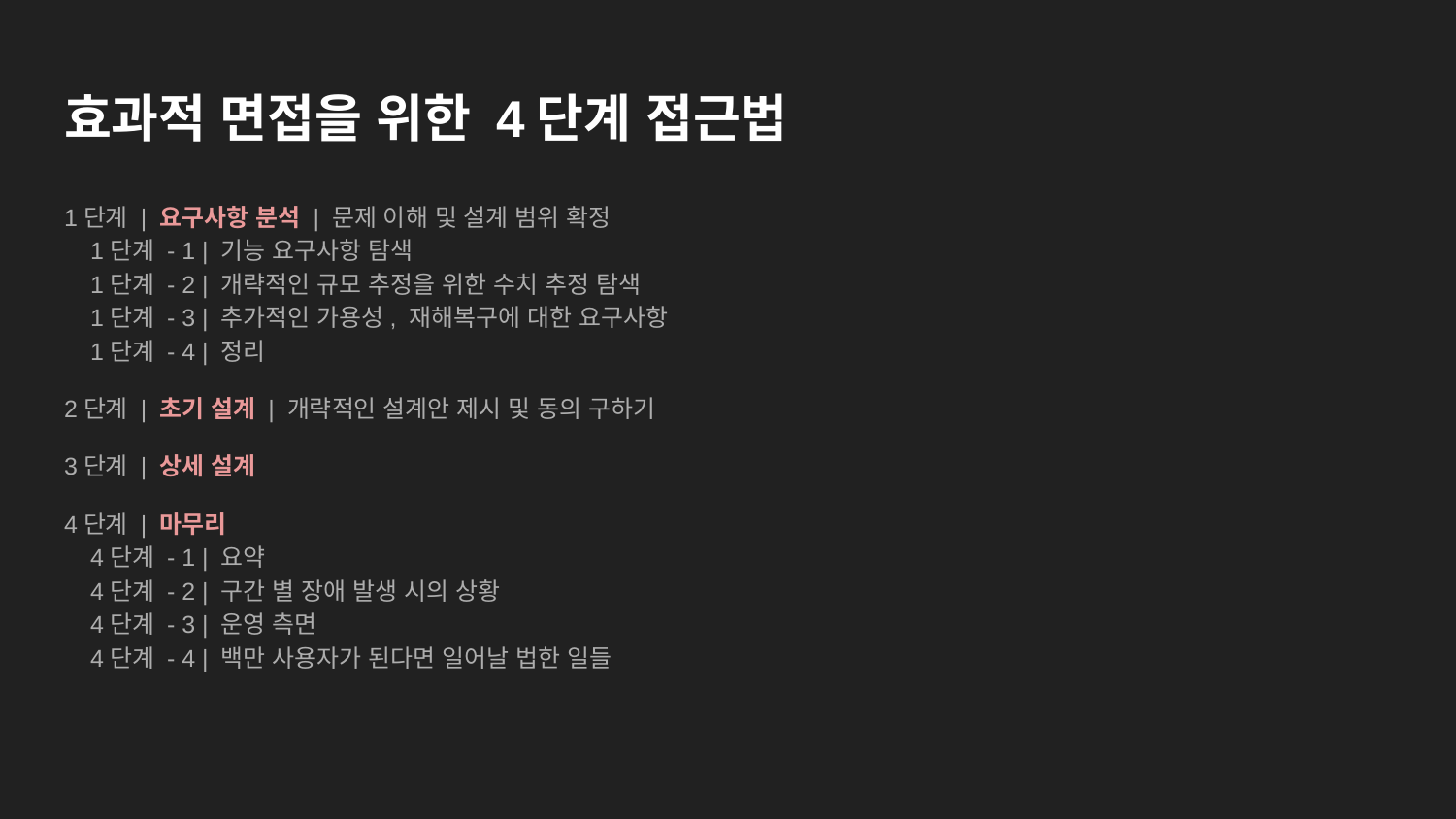

# 효과적 면접을 위한 4단계 접근법
1단계 | 요구사항 분석 | 문제 이해 및 설계 범위 확정
   1단계 - 1 | 기능 요구사항 탐색
   1단계 - 2 | 개략적인 규모 추정을 위한 수치 추정 탐색
   1단계 - 3 | 추가적인 가용성, 재해복구에 대한 요구사항
   1단계 - 4 | 정리
2단계 | 초기 설계 | 개략적인 설계안 제시 및 동의 구하기
3단계 | 상세 설계
4단계 | 마무리
   4단계 - 1 | 요약
   4단계 - 2 | 구간 별 장애 발생 시의 상황
   4단계 - 3 | 운영 측면
   4단계 - 4 | 백만 사용자가 된다면 일어날 법한 일들